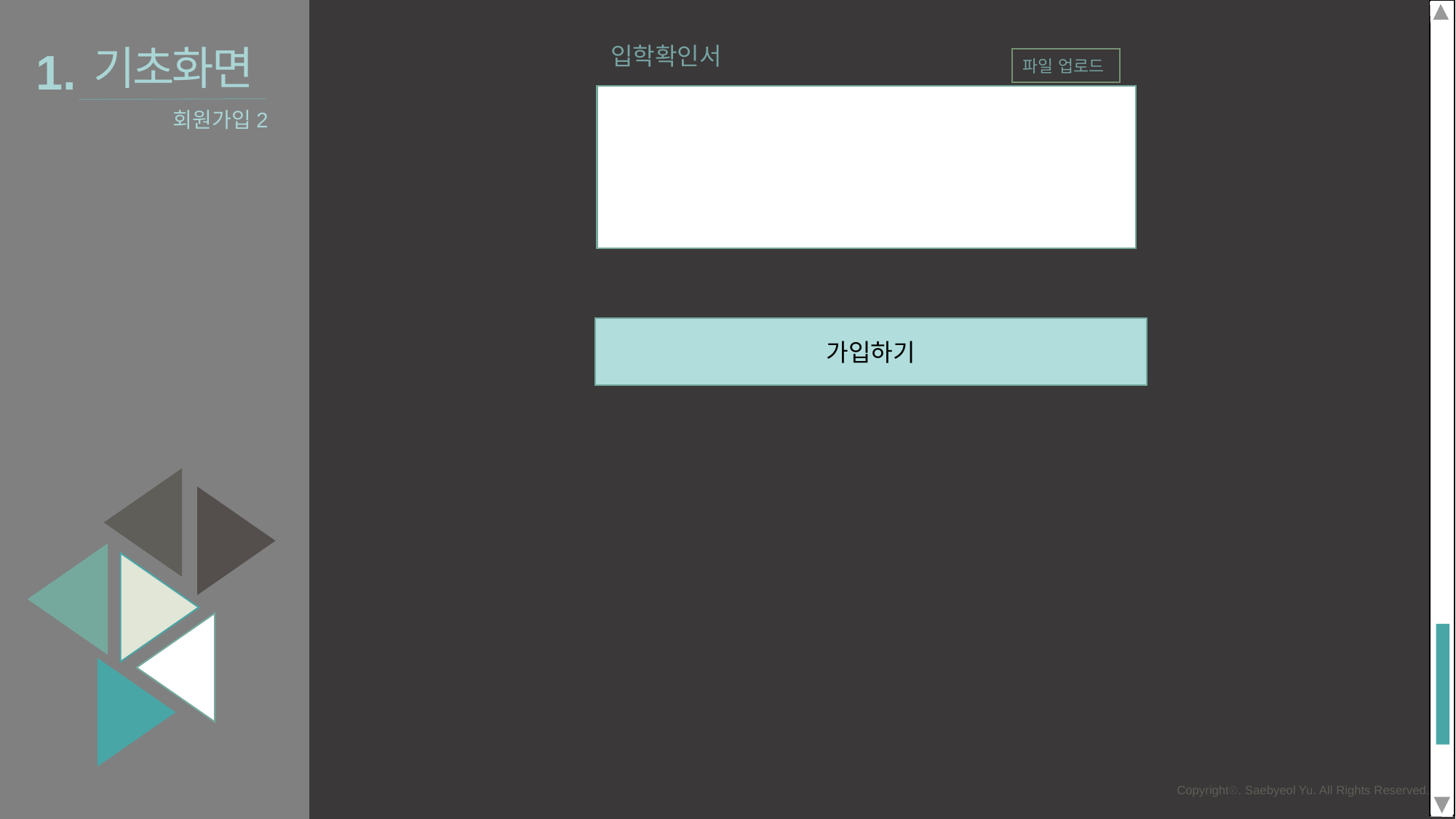

입학확인서
기초화면
1.
파일 업로드

회원가입2
가입하기